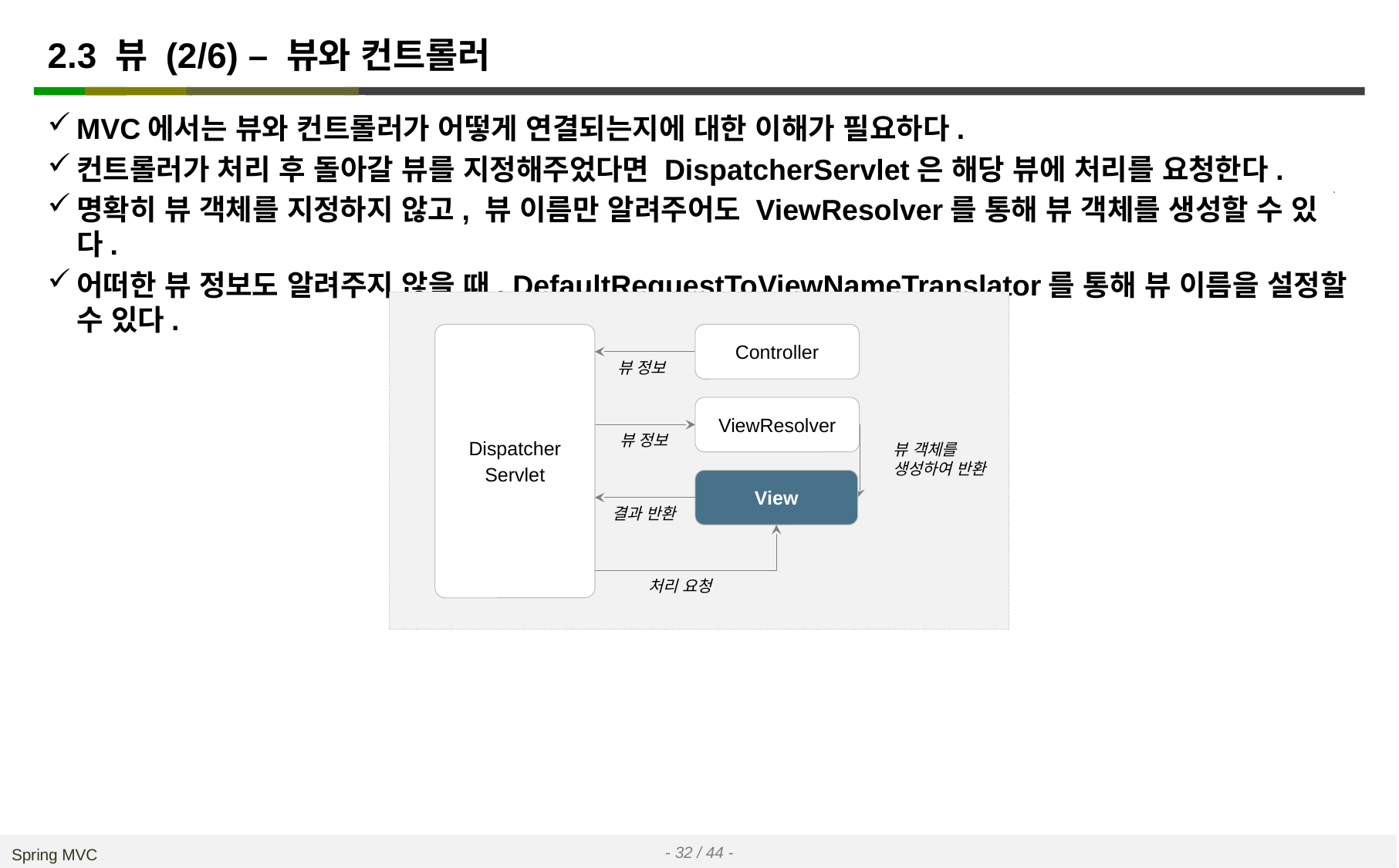

# 2.3 뷰 (2/6) – 뷰와 컨트롤러
MVC에서는 뷰와 컨트롤러가 어떻게 연결되는지에 대한 이해가 필요하다.
컨트롤러가 처리 후 돌아갈 뷰를 지정해주었다면 DispatcherServlet은 해당 뷰에 처리를 요청한다.
명확히 뷰 객체를 지정하지 않고, 뷰 이름만 알려주어도 ViewResolver를 통해 뷰 객체를 생성할 수 있다.
어떠한 뷰 정보도 알려주지 않을 때, DefaultRequestToViewNameTranslator를 통해 뷰 이름을 설정할 수 있다.

Dispatcher
Servlet
Controller

뷰 정보
ViewResolver

뷰 정보
뷰 객체를
생성하여 반환
View

결과 반환

처리 요청